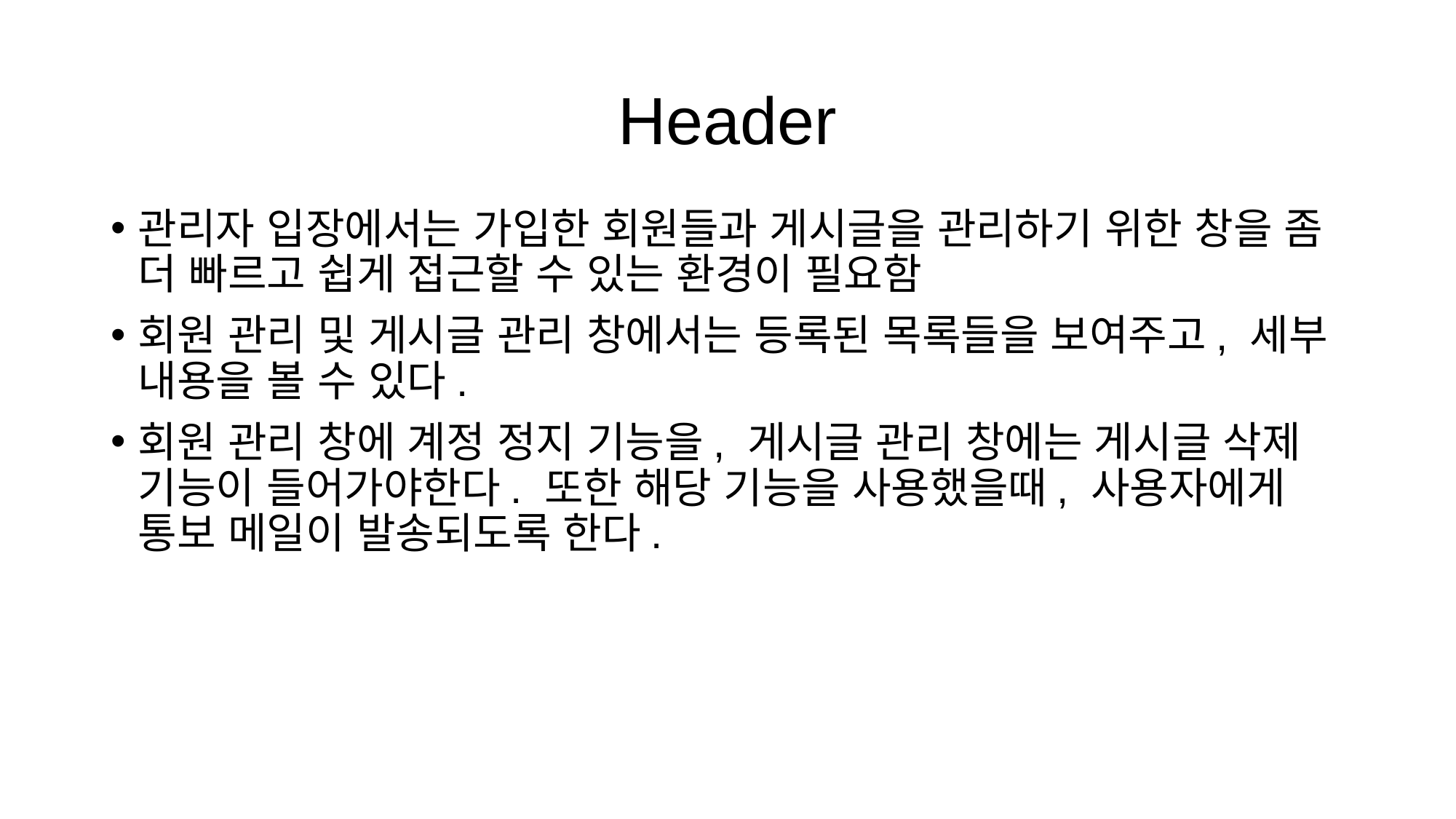

# Header
관리자 입장에서는 가입한 회원들과 게시글을 관리하기 위한 창을 좀 더 빠르고 쉽게 접근할 수 있는 환경이 필요함
회원 관리 및 게시글 관리 창에서는 등록된 목록들을 보여주고, 세부 내용을 볼 수 있다.
회원 관리 창에 계정 정지 기능을, 게시글 관리 창에는 게시글 삭제 기능이 들어가야한다. 또한 해당 기능을 사용했을때, 사용자에게 통보 메일이 발송되도록 한다.